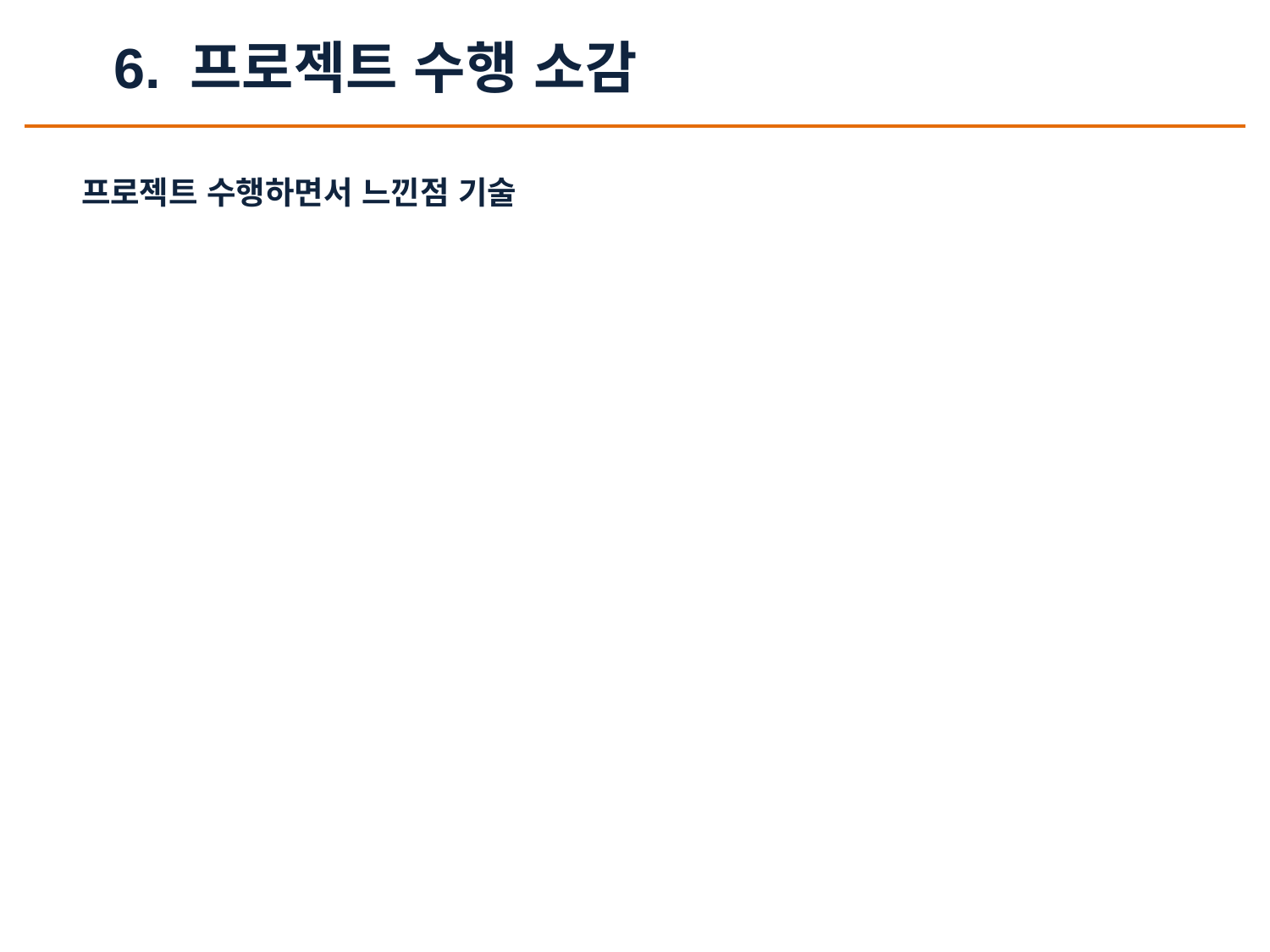

6. 프로젝트 수행 소감
프로젝트 수행하면서 느낀점 기술